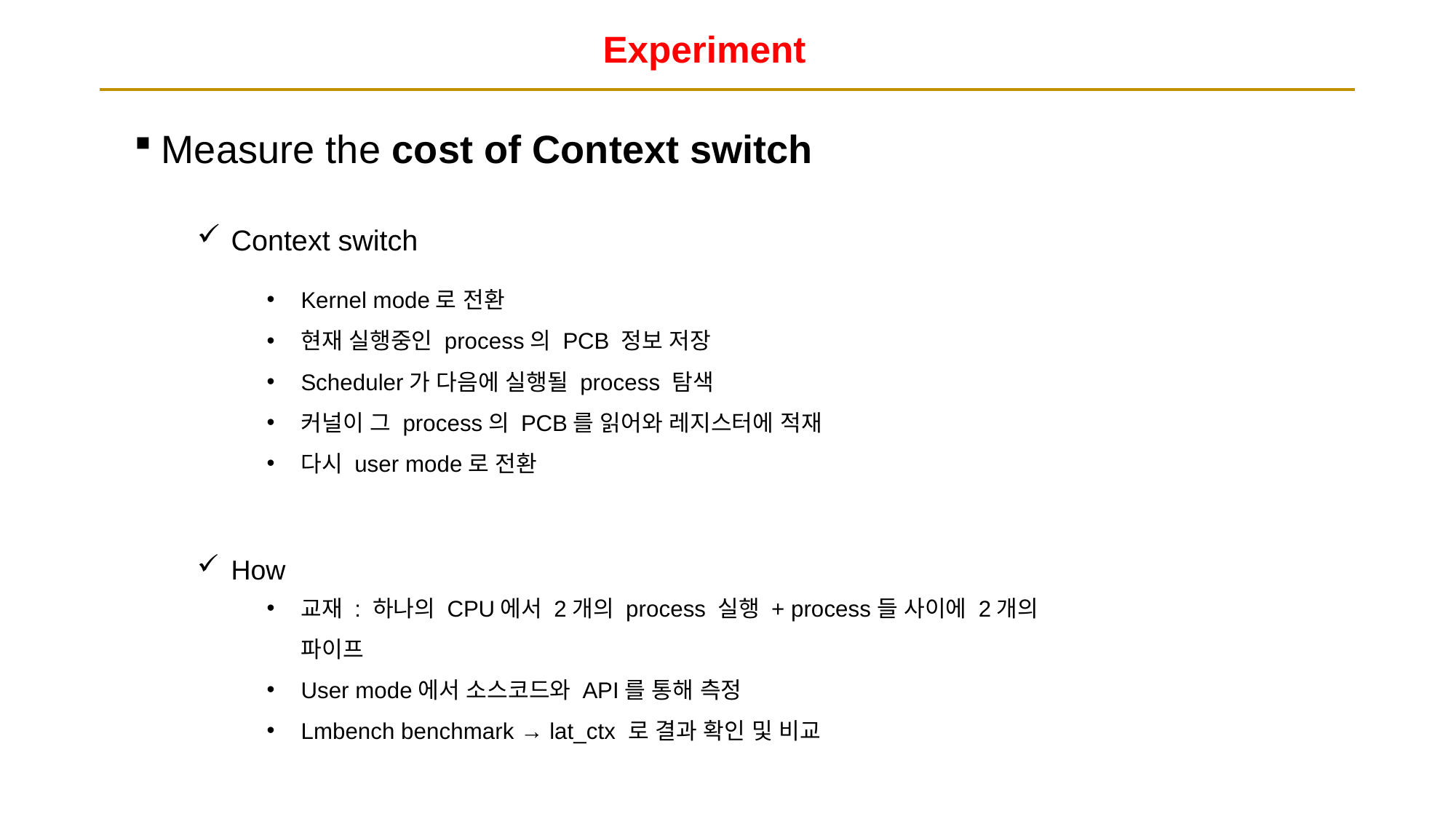

# Experiment
Measure the cost of Context switch
Context switch
Kernel mode로 전환
현재 실행중인 process의 PCB 정보 저장
Scheduler가 다음에 실행될 process 탐색
커널이 그 process의 PCB를 읽어와 레지스터에 적재
다시 user mode로 전환

How

교재 : 하나의 CPU에서 2개의 process 실행 + process들 사이에 2개의 파이프
User mode에서 소스코드와 API를 통해 측정
Lmbench benchmark → lat_ctx 로 결과 확인 및 비교